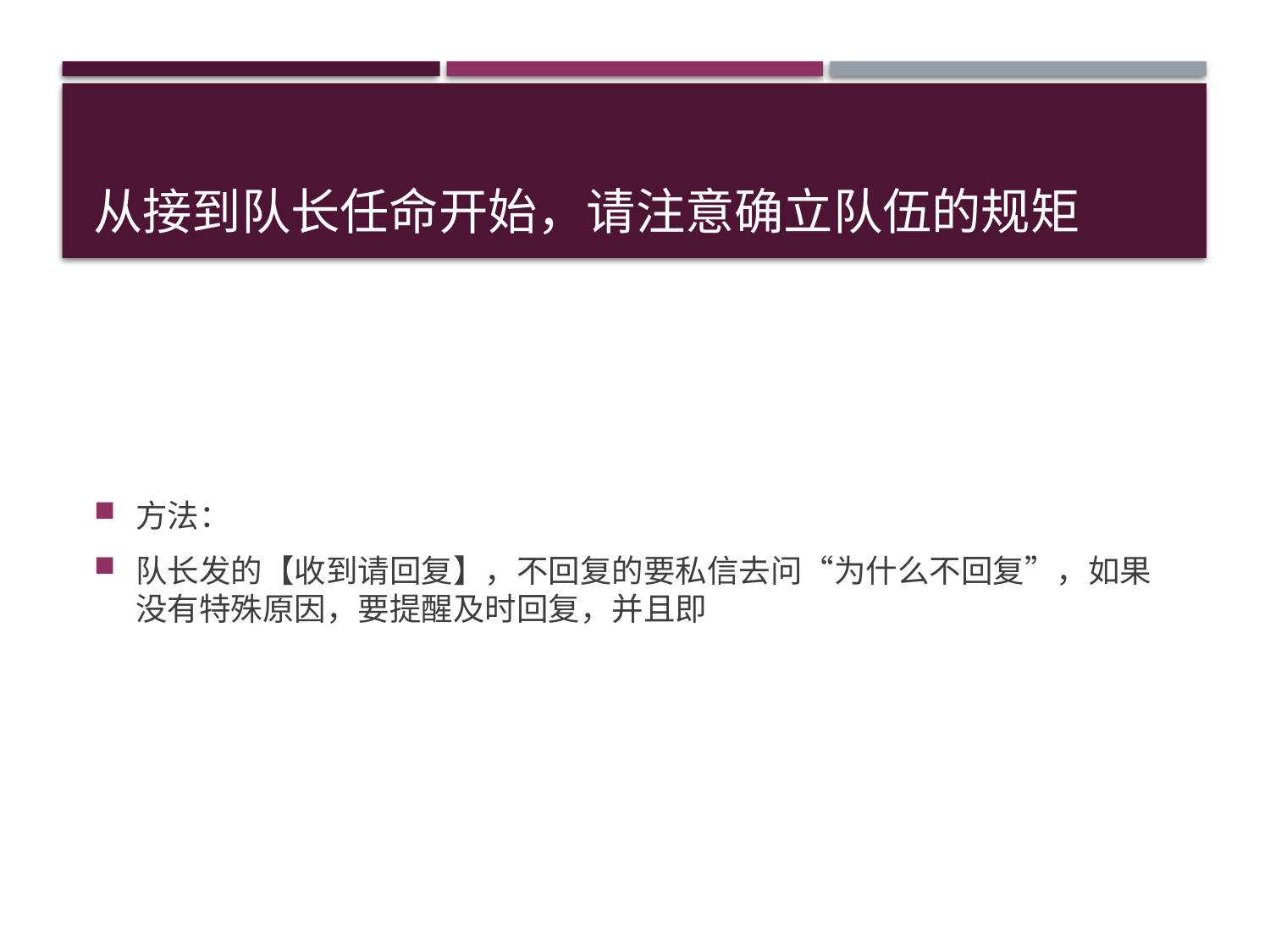

# 从接到队长任命开始，请注意确立队伍的规矩
方法：
队长发的【收到请回复】，不回复的要私信去问“为什么不回复”，如果没有特殊原因，要提醒及时回复，并且即